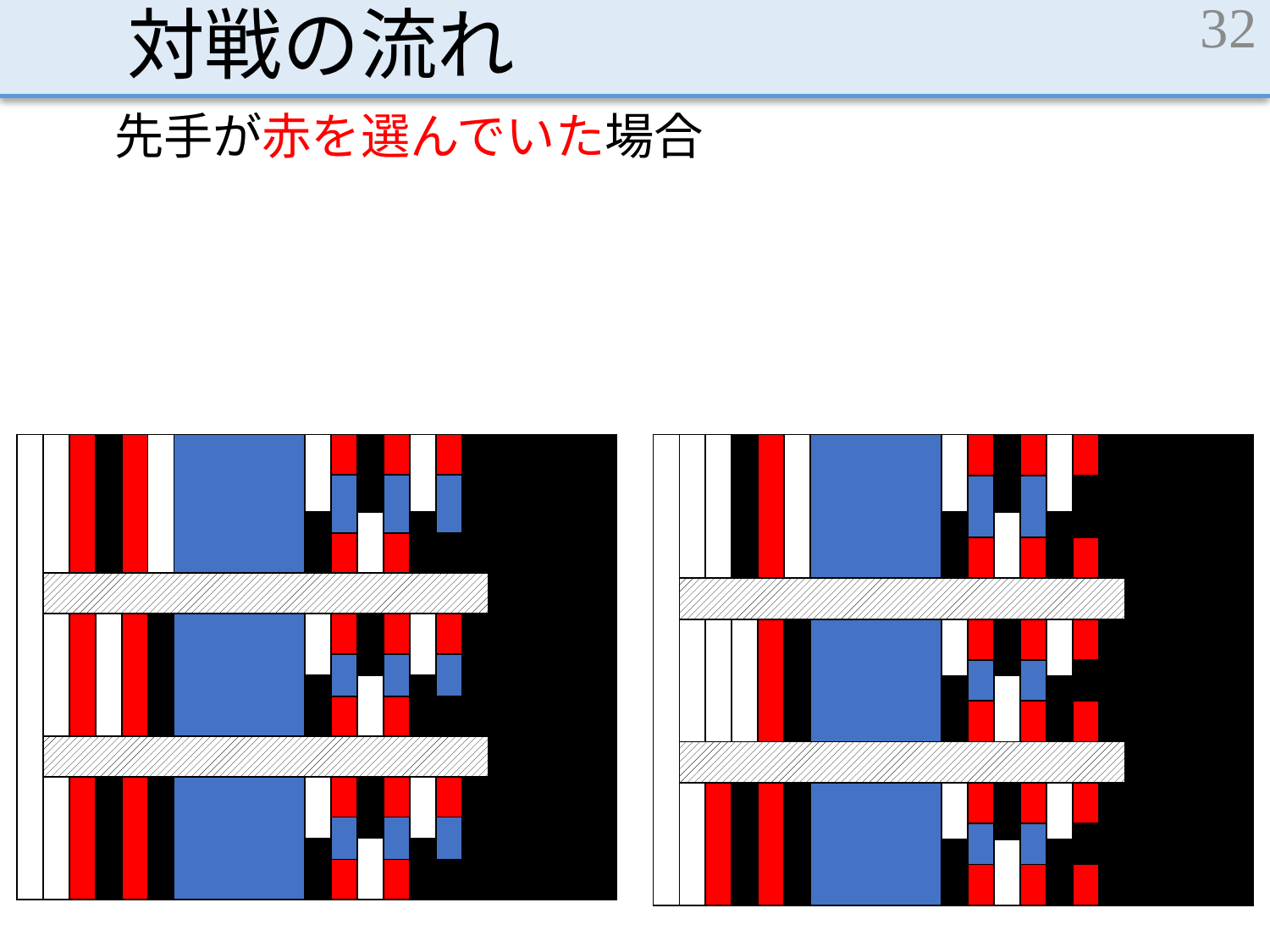

# 対戦の流れ
32
先手が赤を選んでいた場合

|  |  |  |  |  |  |  |  |  |  |  |  |  |  |  |
| --- | --- | --- | --- | --- | --- | --- | --- | --- | --- | --- | --- | --- | --- | --- |
|  |  |  |  |  |  |  |  |  |  |  |  |  |  |  |
|  |  |  |  |  |  |  |  |  |  |  |  |  |  |  |
|  |  |  |  |  |  |  |  |  |  |  |  |  |  |  |
|  |  |  |  |  |  |  |  |  |  |  |  |  |  |  |
|  |  |  |  |  |  |  |  |  |  |  |  |  |  |  |
|  |  |  |  |  |  |  |  |  |  |  |  |  |  |  |
|  |  |  |  |  |  |  |  |  |  |  |  |  |  |  |
|  |  |  |  |  |  |  |  |  |  |  |  |  |  |  |
|  |  |  |  |  |  |  |  |  |  |  |  |  |  |  |
|  |  |  |  |  |  |  |  |  |  |  |  |  |  |  |
|  |  |  |  |  |  |  |  |  |  |  |  |  |  |  |
|  |  |  |  |  |  |  |  |  |  |  |  |  |  |  |
|  |  |  |  |  |  |  |  |  |  |  |  |  |  |  |
|  |  |  |  |  |  |  |  |  |  |  |  |  |  |  |
| --- | --- | --- | --- | --- | --- | --- | --- | --- | --- | --- | --- | --- | --- | --- |
|  |  |  |  |  |  |  |  |  |  |  |  |  |  |  |
|  |  |  |  |  |  |  |  |  |  |  |  |  |  |  |
|  |  |  |  |  |  |  |  |  |  |  |  |  |  |  |
|  |  |  |  |  |  |  |  |  |  |  |  |  |  |  |
|  |  |  |  |  |  |  |  |  |  |  |  |  |  |  |
|  |  |  |  |  |  |  |  |  |  |  |  |  |  |  |
|  |  |  |  |  |  |  |  |  |  |  |  |  |  |  |
|  |  |  |  |  |  |  |  |  |  |  |  |  |  |  |
|  |  |  |  |  |  |  |  |  |  |  |  |  |  |  |
|  |  |  |  |  |  |  |  |  |  |  |  |  |  |  |
|  |  |  |  |  |  |  |  |  |  |  |  |  |  |  |
|  |  |  |  |  |  |  |  |  |  |  |  |  |  |  |
|  |  |  |  |  |  |  |  |  |  |  |  |  |  |  |